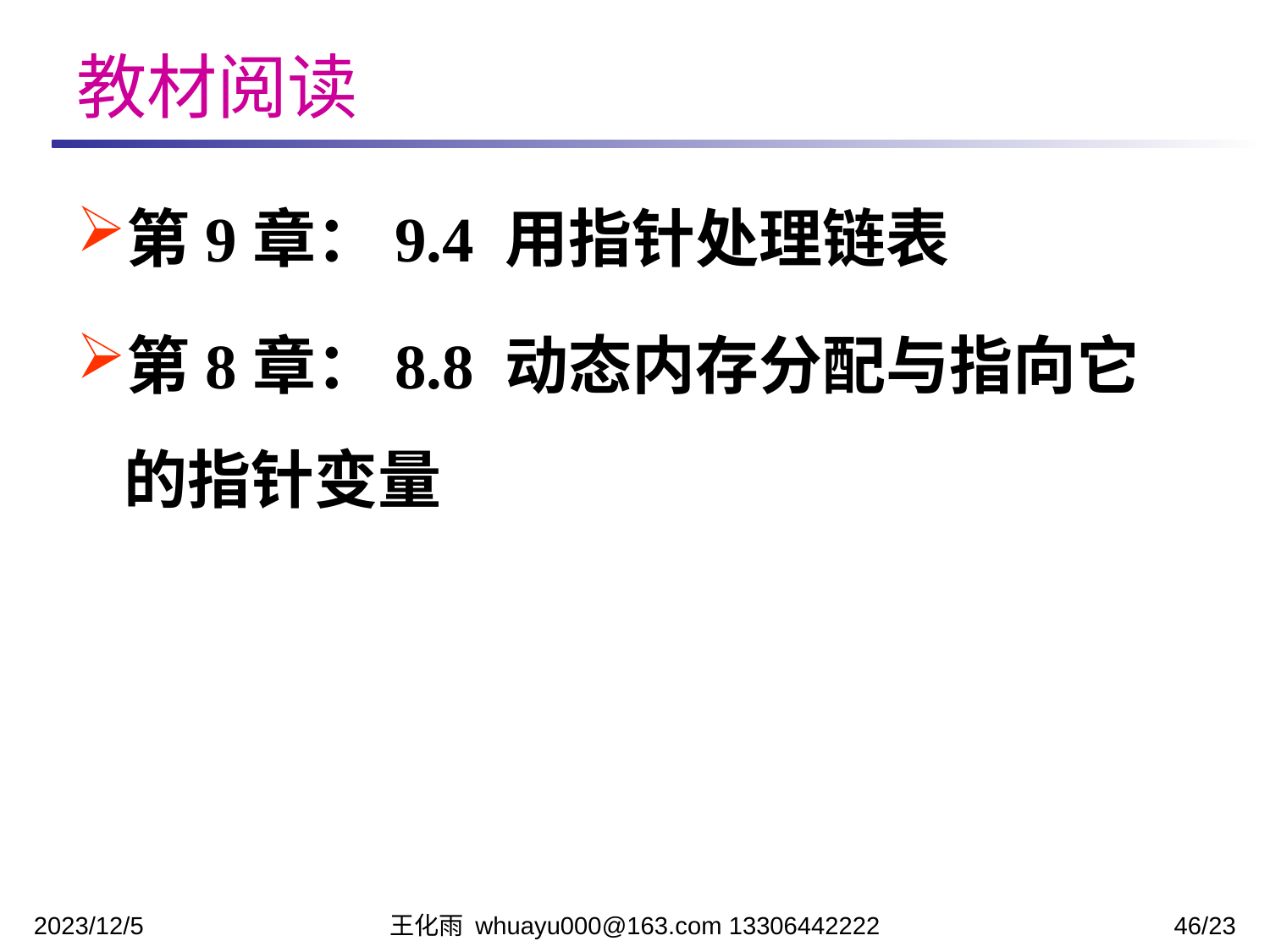

教材阅读
第9章：9.4 用指针处理链表
第8章：8.8 动态内存分配与指向它的指针变量

2023/12/5
王化雨 whuayu000@163.com 13306442222
46/23